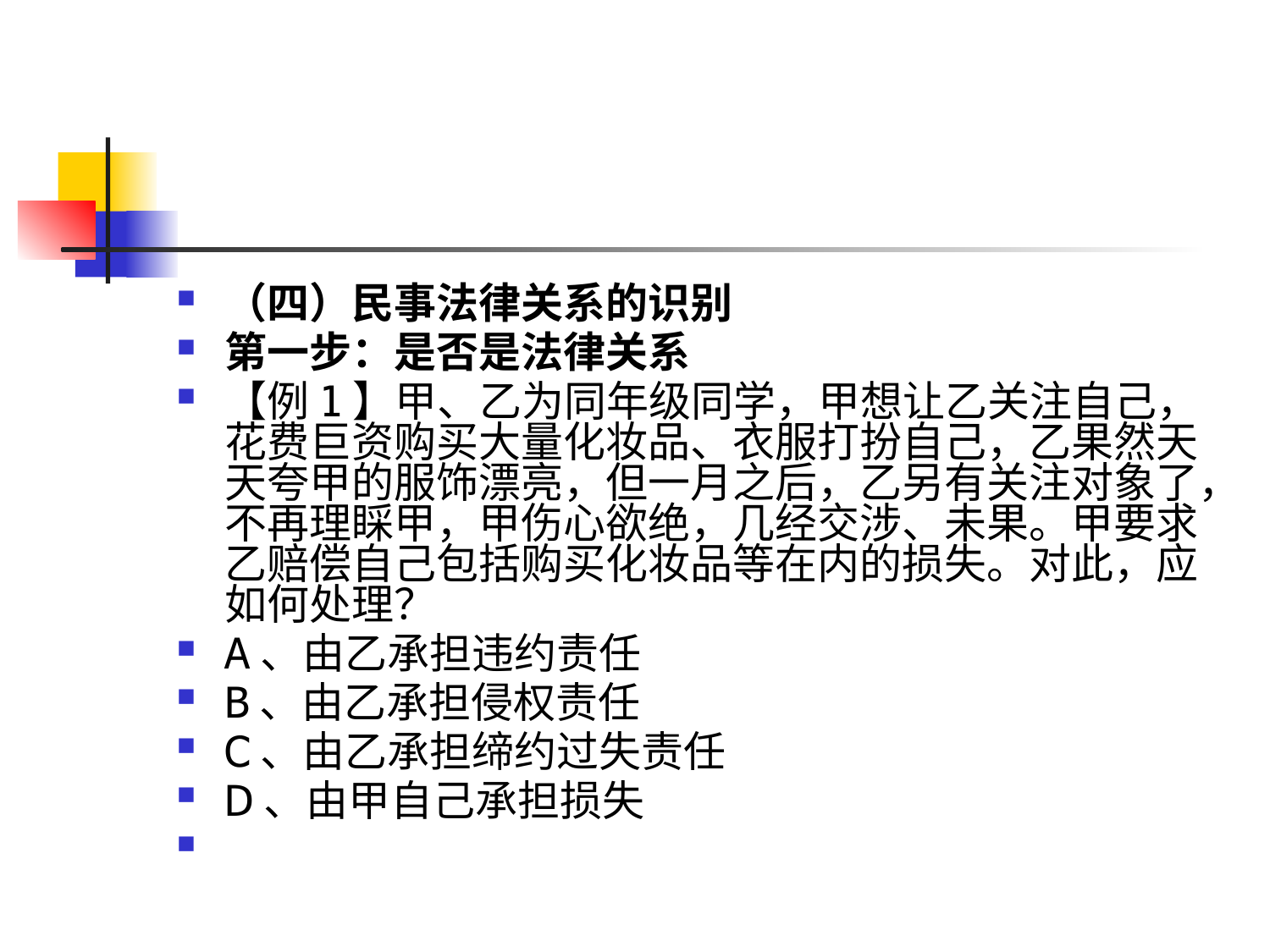

#
（四）民事法律关系的识别
第一步：是否是法律关系
【例1】甲、乙为同年级同学，甲想让乙关注自己，花费巨资购买大量化妆品、衣服打扮自己，乙果然天天夸甲的服饰漂亮，但一月之后，乙另有关注对象了，不再理睬甲，甲伤心欲绝，几经交涉、未果。甲要求乙赔偿自己包括购买化妆品等在内的损失。对此，应如何处理？
A、由乙承担违约责任
B、由乙承担侵权责任
C、由乙承担缔约过失责任
D、由甲自己承担损失